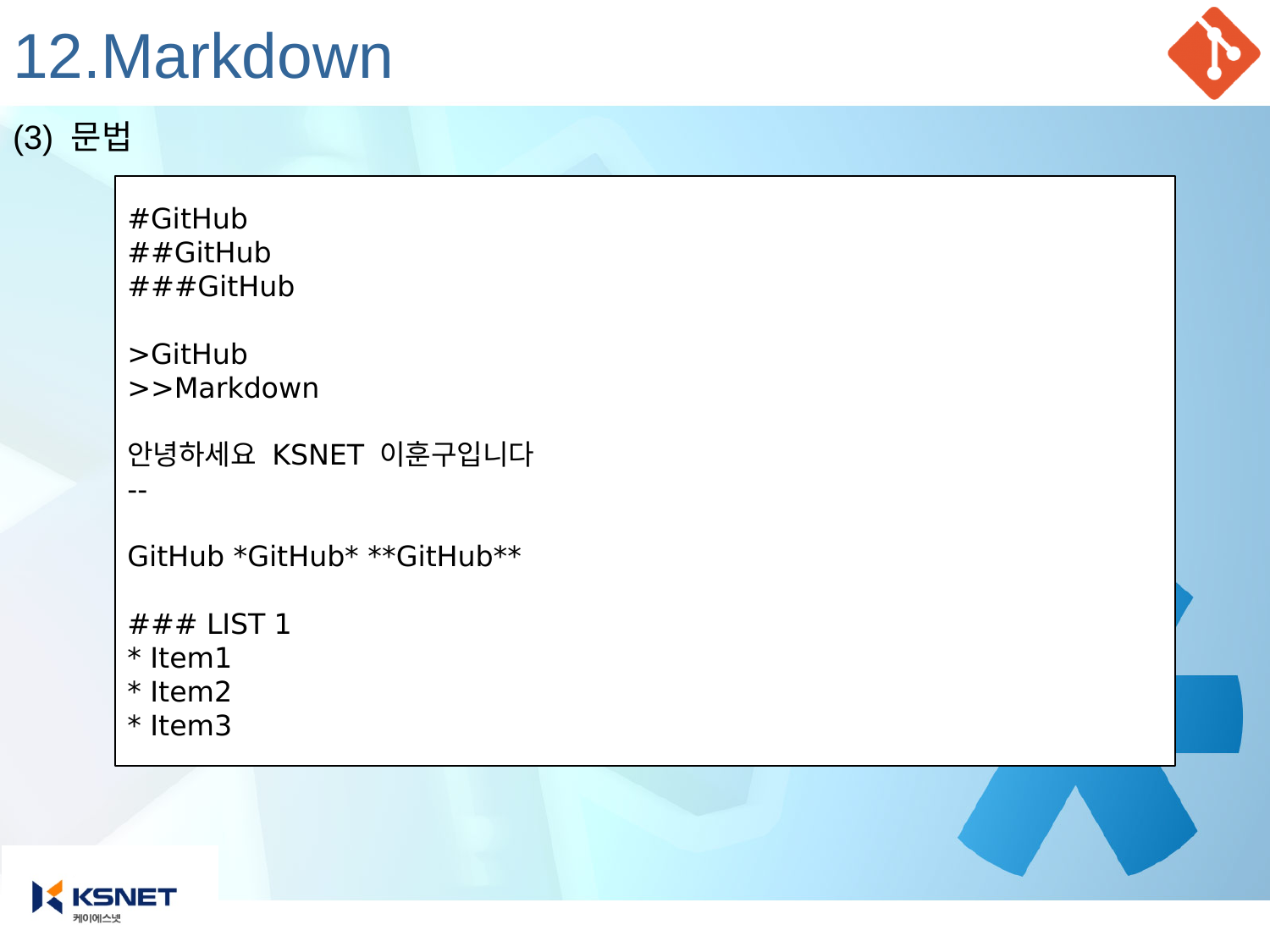

# 12.Markdown
(3) 문법

#GitHub
##GitHub
###GitHub

>GitHub
>>Markdown

안녕하세요 KSNET 이훈구입니다
--

GitHub *GitHub* **GitHub**

### LIST 1
* Item1
* Item2
* Item3